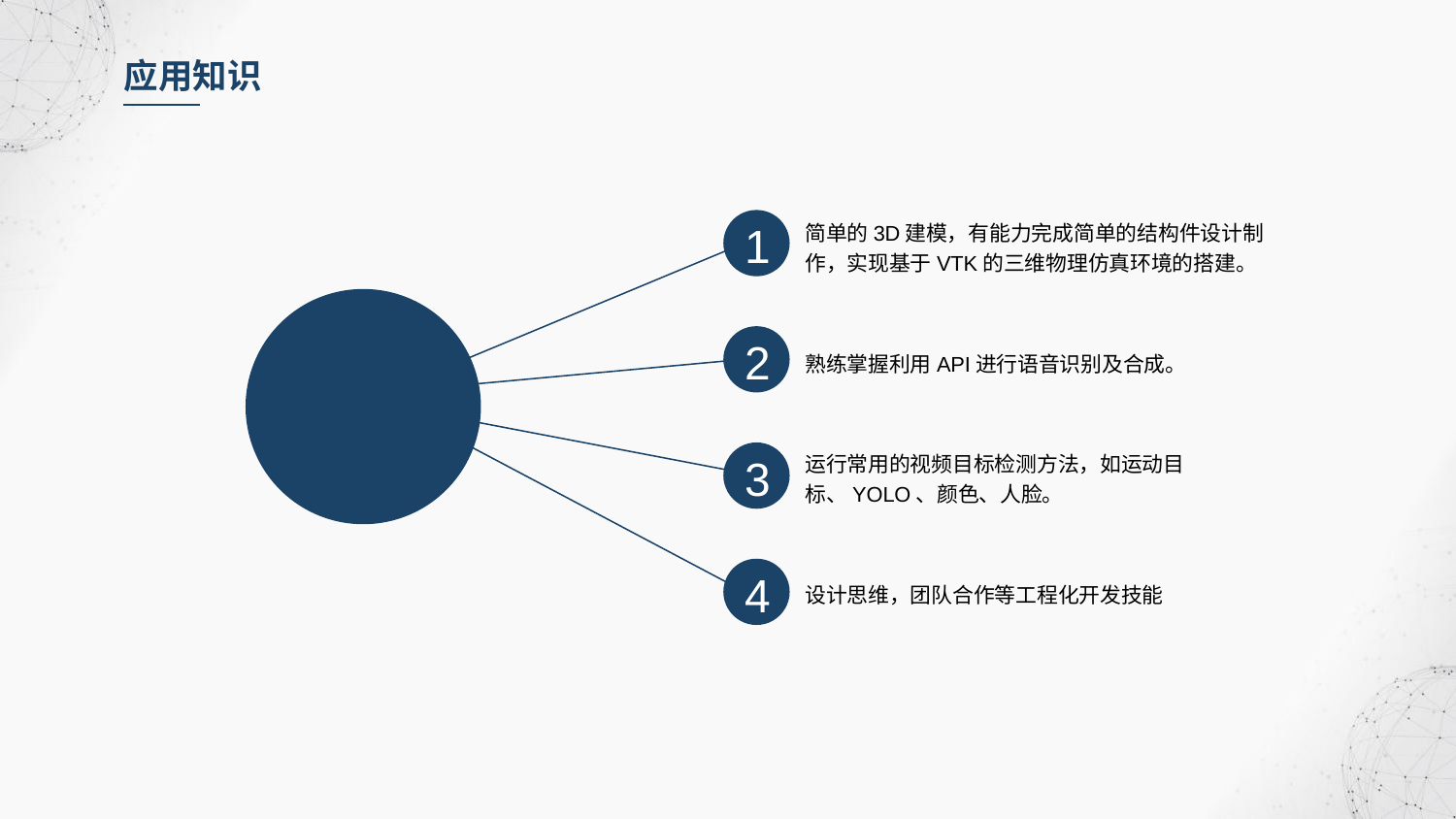

应用知识
简单的3D建模，有能力完成简单的结构件设计制作，实现基于VTK的三维物理仿真环境的搭建。

1

2

熟练掌握利用API进行语音识别及合成。
运行常用的视频目标检测方法，如运动目标、YOLO、颜色、人脸。
3

4

设计思维，团队合作等工程化开发技能